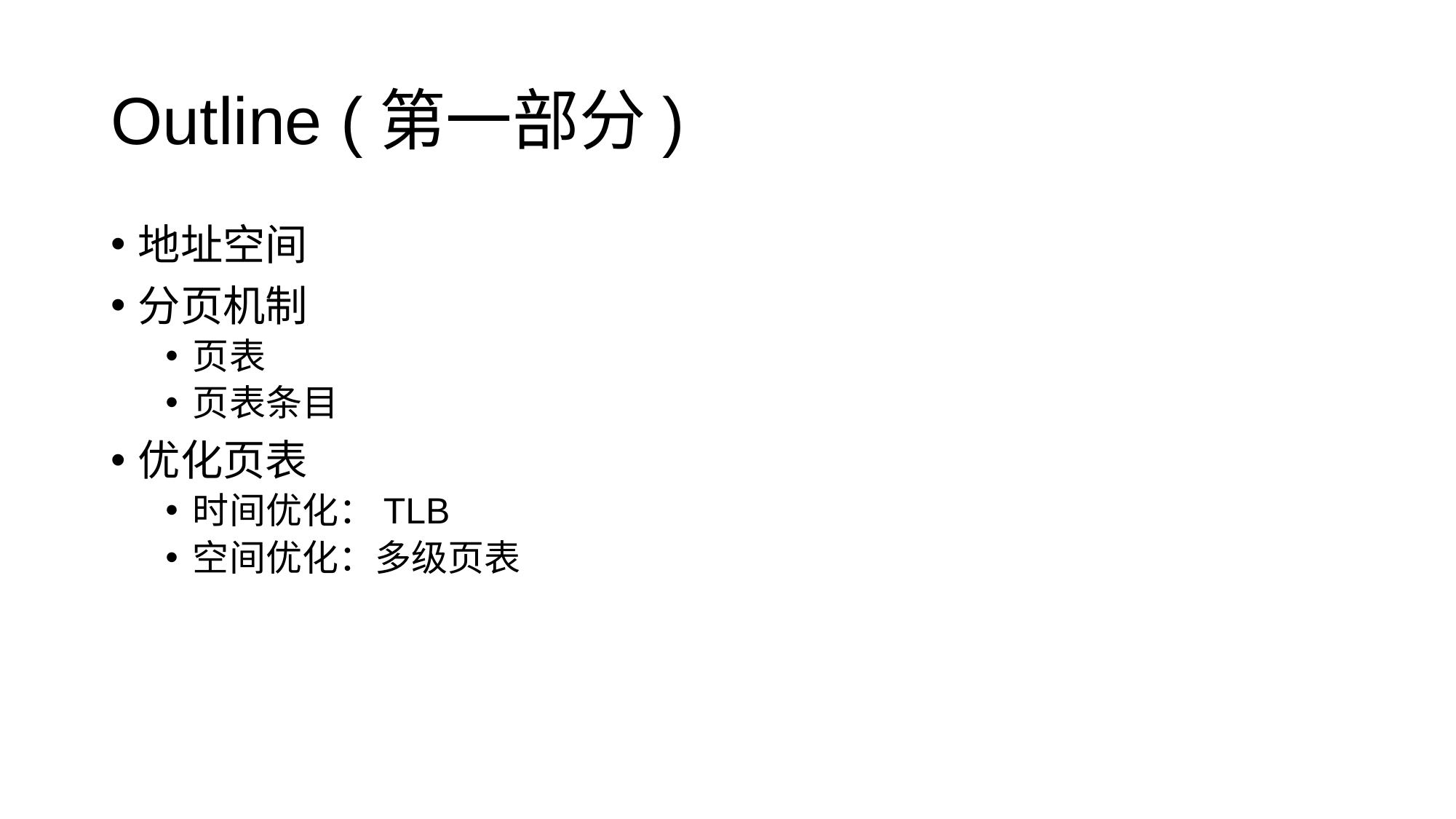

# Outline (第一部分)
地址空间
分页机制
页表
页表条目
优化页表
时间优化：TLB
空间优化：多级页表